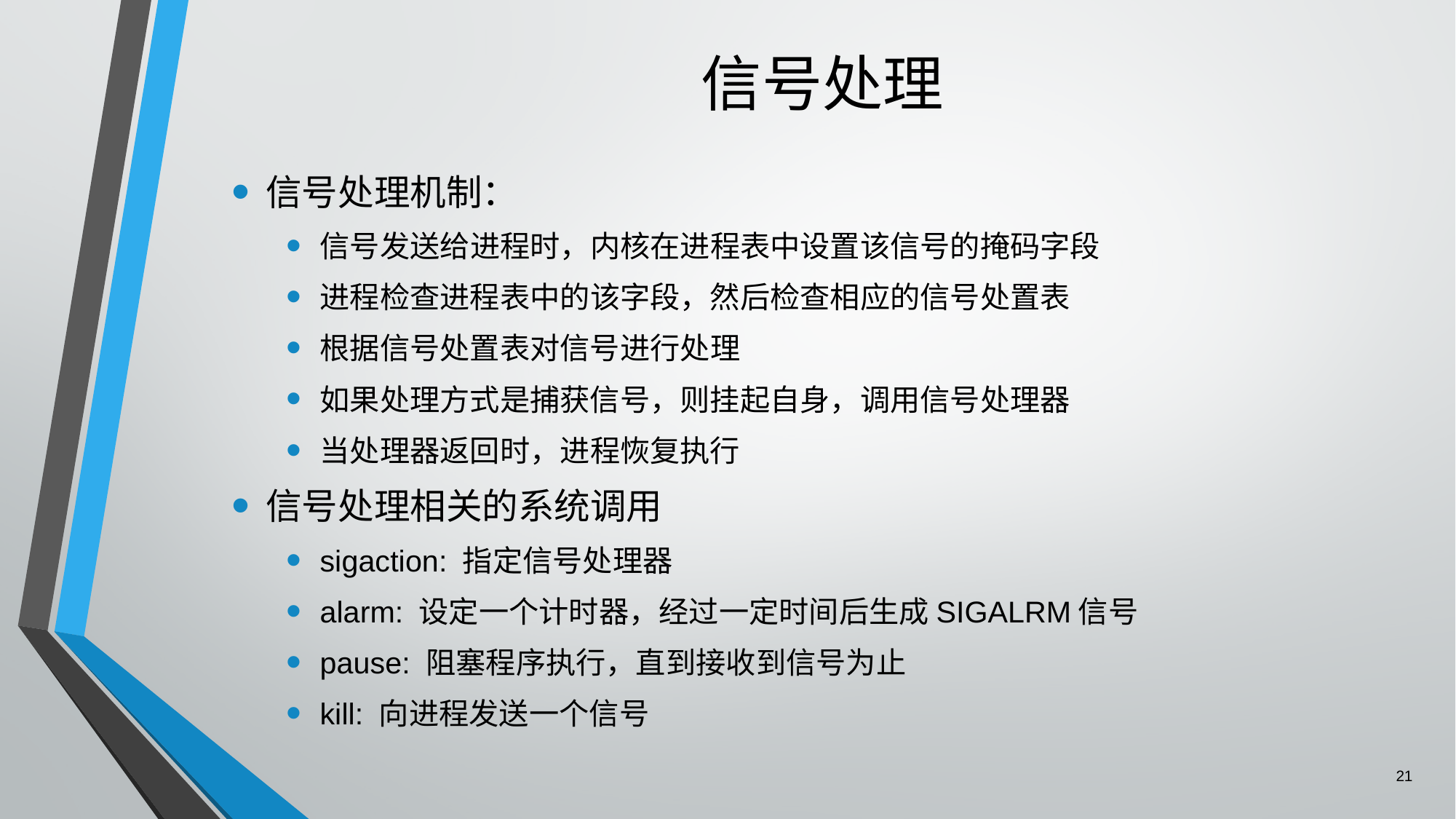

# 信号处理
信号处理机制：
信号发送给进程时，内核在进程表中设置该信号的掩码字段
进程检查进程表中的该字段，然后检查相应的信号处置表
根据信号处置表对信号进行处理
如果处理方式是捕获信号，则挂起自身，调用信号处理器
当处理器返回时，进程恢复执行
信号处理相关的系统调用
sigaction: 指定信号处理器
alarm: 设定一个计时器，经过一定时间后生成SIGALRM信号
pause: 阻塞程序执行，直到接收到信号为止
kill: 向进程发送一个信号
21